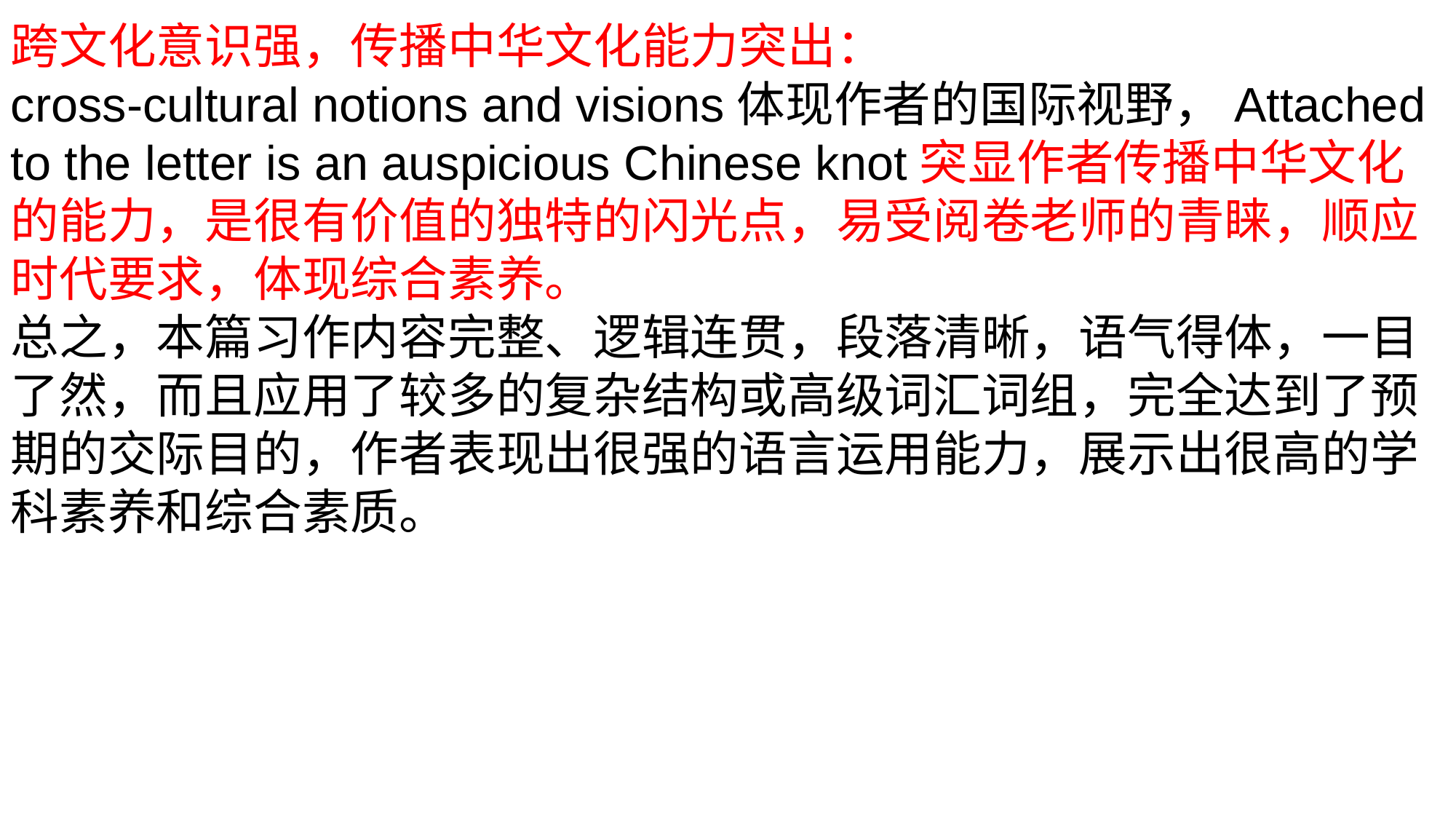

跨文化意识强，传播中华文化能力突出：
cross-cultural notions and visions体现作者的国际视野，Attached to the letter is an auspicious Chinese knot突显作者传播中华文化的能力，是很有价值的独特的闪光点，易受阅卷老师的青睐，顺应时代要求，体现综合素养。
总之，本篇习作内容完整、逻辑连贯，段落清晰，语气得体，一目了然，而且应用了较多的复杂结构或高级词汇词组，完全达到了预期的交际目的，作者表现出很强的语言运用能力，展示出很高的学科素养和综合素质。